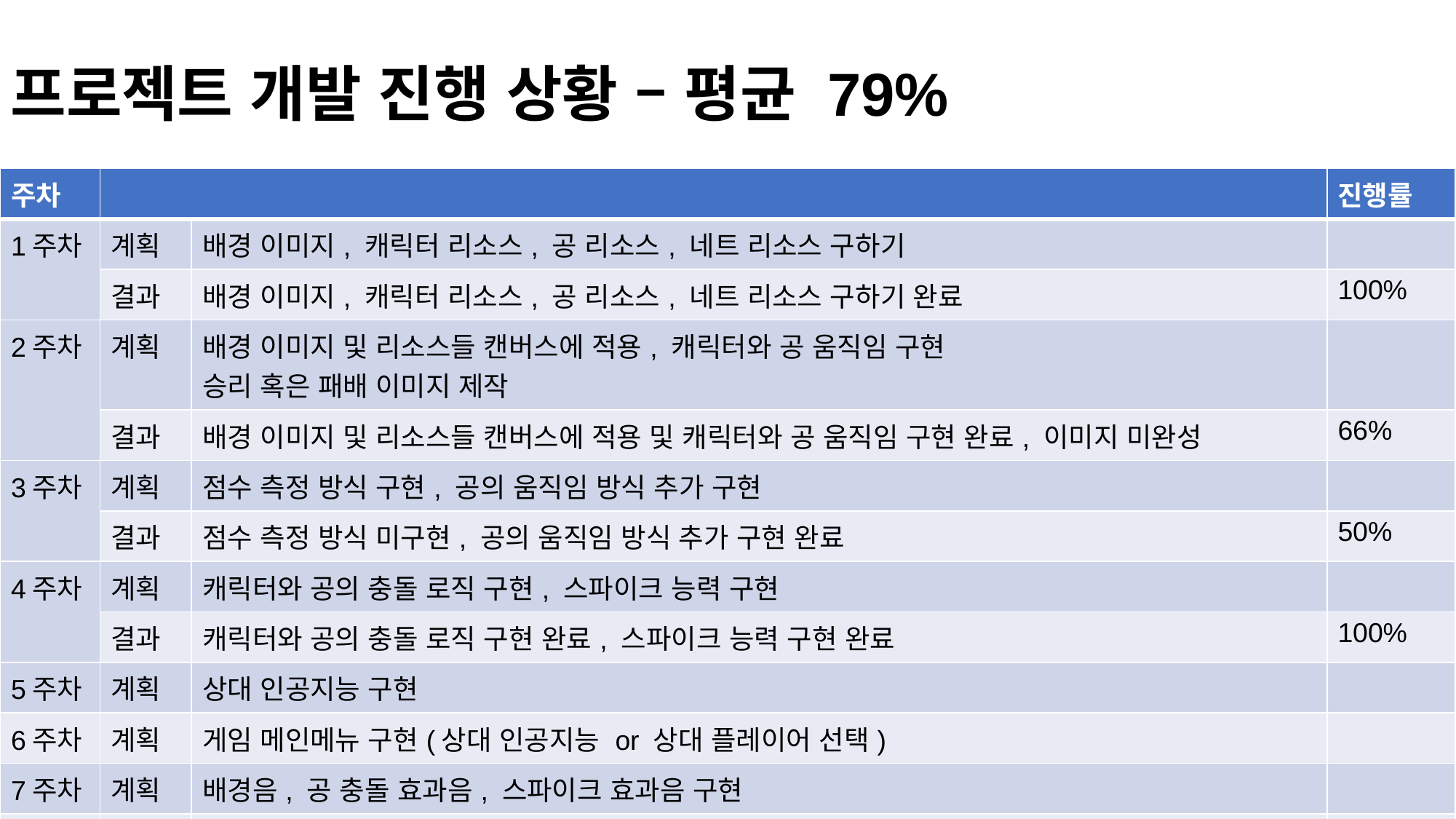

프로젝트 개발 진행 상황 – 평균 79%
| 주차 |  |  | 진행률 |
| --- | --- | --- | --- |
| 1주차 | 계획 | 배경 이미지, 캐릭터 리소스, 공 리소스, 네트 리소스 구하기 |  |
|  | 결과 | 배경 이미지, 캐릭터 리소스, 공 리소스, 네트 리소스 구하기 완료 | 100% |
| 2주차 | 계획 | 배경 이미지 및 리소스들 캔버스에 적용, 캐릭터와 공 움직임 구현 승리 혹은 패배 이미지 제작 |  |
|  | 결과 | 배경 이미지 및 리소스들 캔버스에 적용 및 캐릭터와 공 움직임 구현 완료, 이미지 미완성 | 66% |
| 3주차 | 계획 | 점수 측정 방식 구현, 공의 움직임 방식 추가 구현 |  |
|  | 결과 | 점수 측정 방식 미구현, 공의 움직임 방식 추가 구현 완료 | 50% |
| 4주차 | 계획 | 캐릭터와 공의 충돌 로직 구현, 스파이크 능력 구현 |  |
|  | 결과 | 캐릭터와 공의 충돌 로직 구현 완료, 스파이크 능력 구현 완료 | 100% |
| 5주차 | 계획 | 상대 인공지능 구현 |  |
| 6주차 | 계획 | 게임 메인메뉴 구현(상대 인공지능 or 상대 플레이어 선택) |  |
| 7주차 | 계획 | 배경음, 공 충돌 효과음, 스파이크 효과음 구현 |  |
| 8주차 | 계획 | 테스트 및 평가 실시, 보완 및 버그 수정 실시 |  |